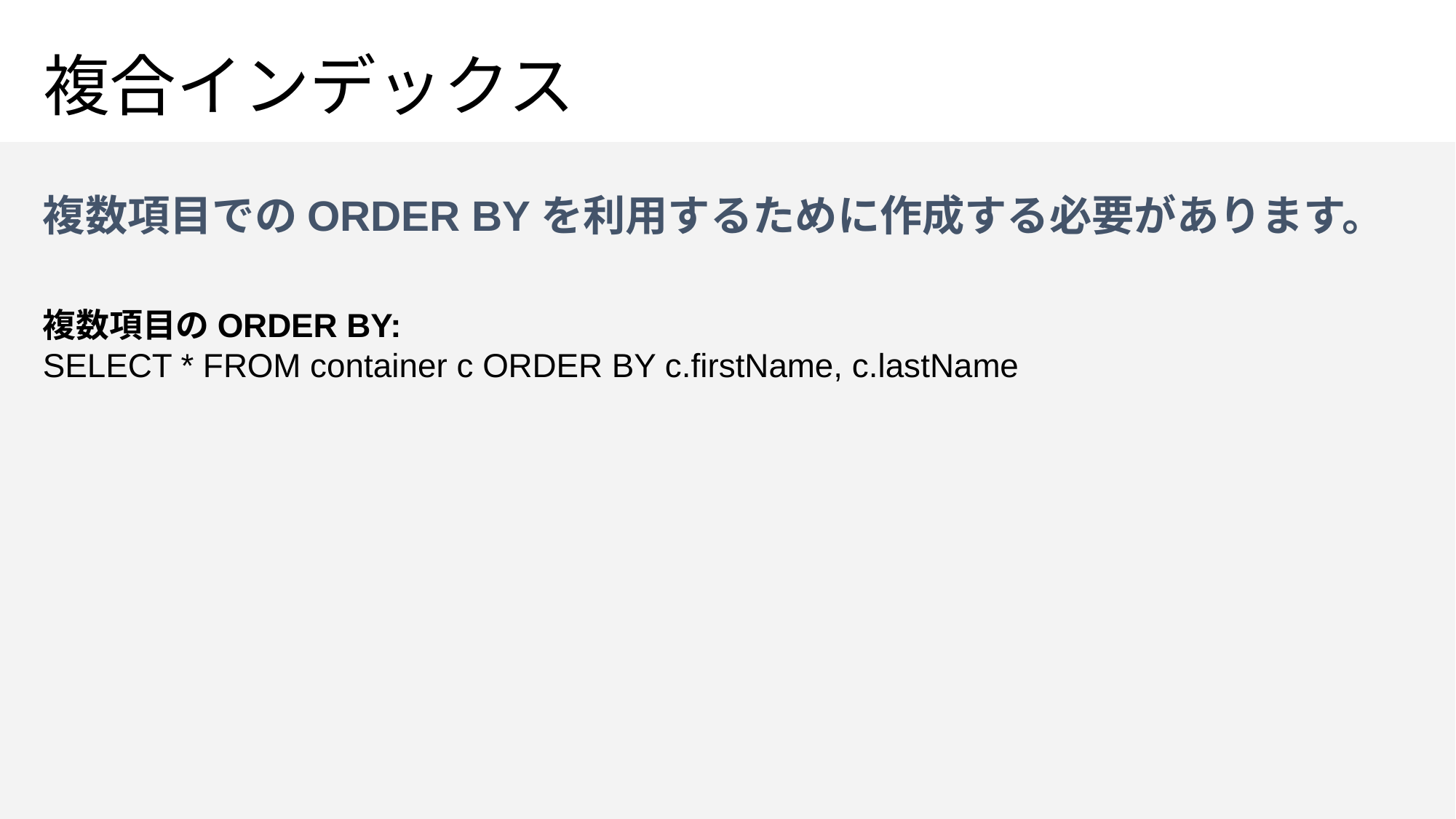

# 複合インデックス
複数項目でのORDER BYを利用するために作成する必要があります。

複数項目のORDER BY:
SELECT * FROM container c ORDER BY c.firstName, c.lastName